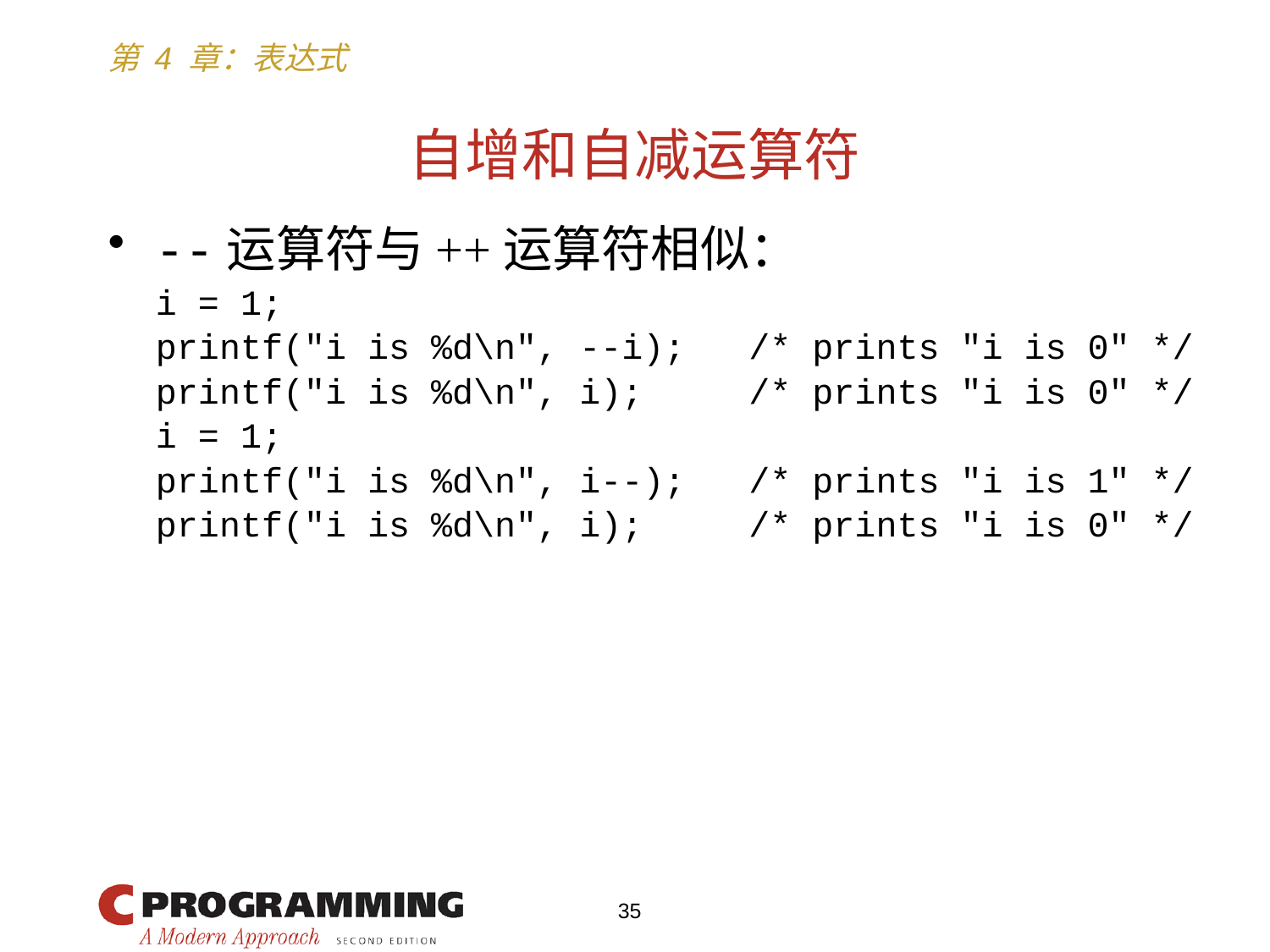

# 自增和自减运算符
--运算符与++运算符相似：
	i = 1;
	printf("i is %d\n", --i);   /* prints "i is 0" */
	printf("i is %d\n", i);     /* prints "i is 0" */
	i = 1;
	printf("i is %d\n", i--);   /* prints "i is 1" */
	printf("i is %d\n", i);     /* prints "i is 0" */
35